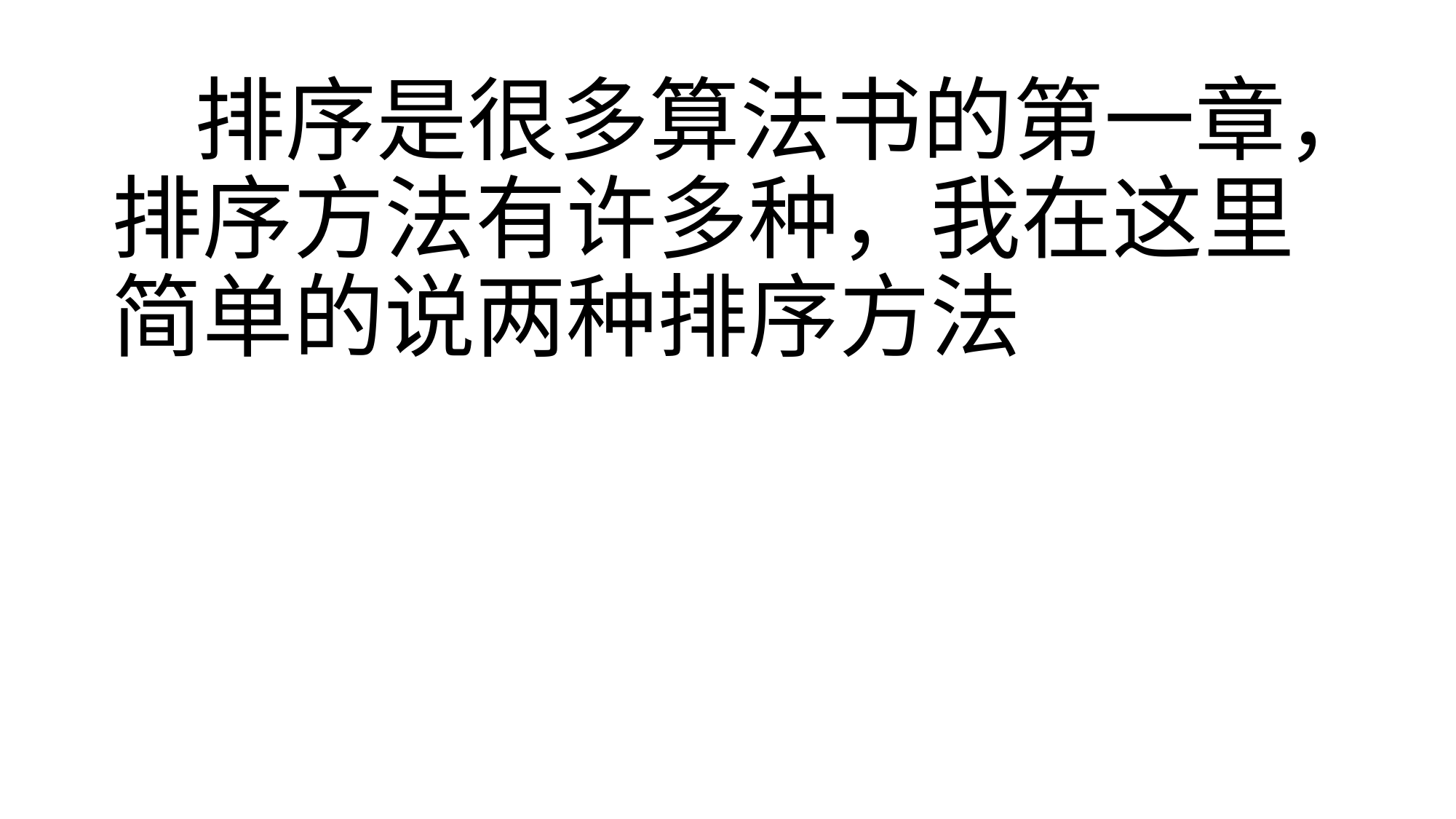

#
   排序是很多算法书的第一章，排序方法有许多种，我在这里简单的说两种排序方法